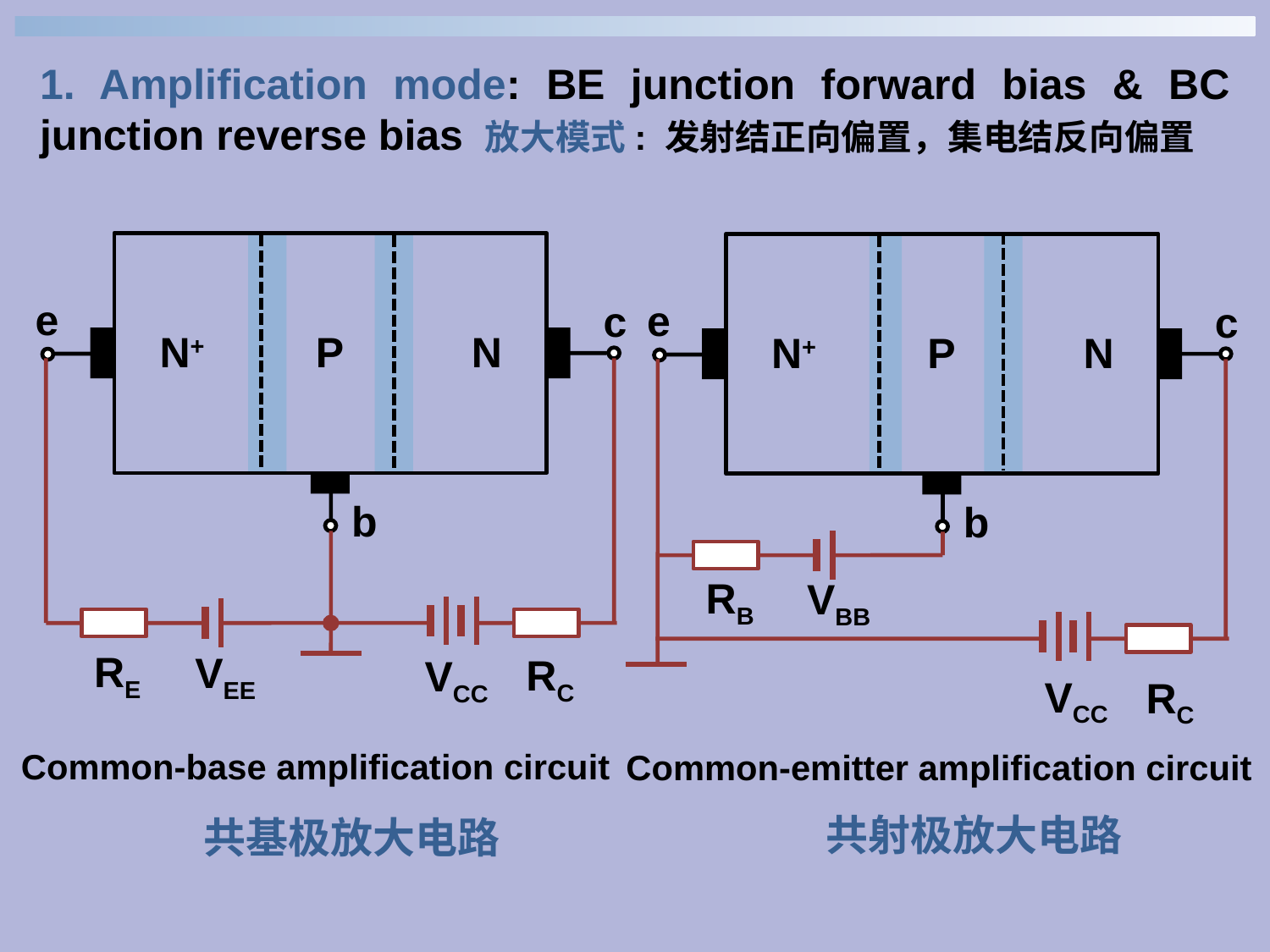

1. Amplification mode: BE junction forward bias & BC junction reverse bias
放大模式: 发射结正向偏置，集电结反向偏置

e
c
N
P
N+

b

RB
VBB

VCC
RC
共射极放大电路

e
c
N
P
N+

b

RE
VEE
RC
VCC
Common-base amplification circuit
Common-emitter amplification circuit
共基极放大电路